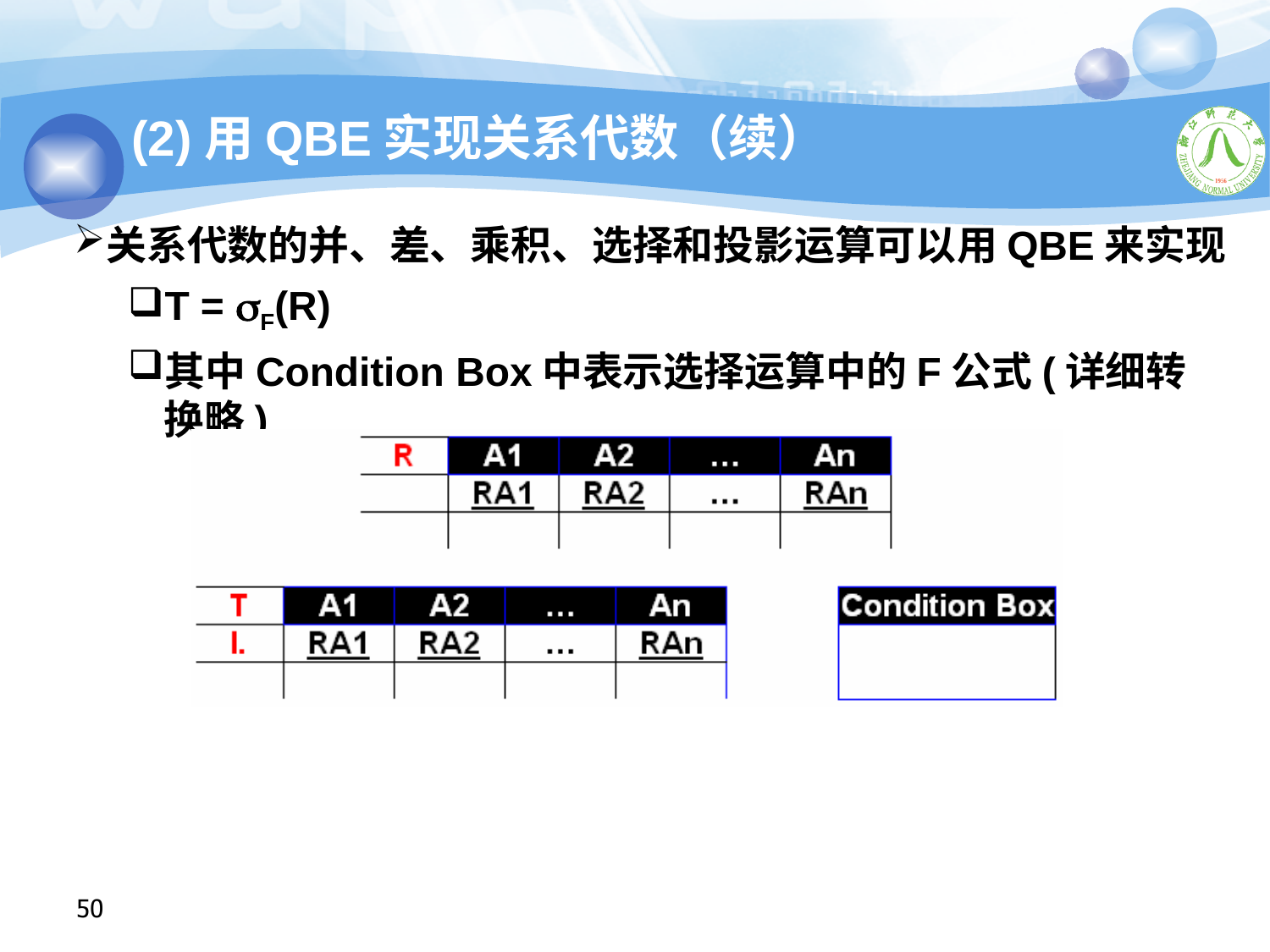

# (2)用QBE实现关系代数（续）
关系代数的并、差、乘积、选择和投影运算可以用QBE来实现
T = σF(R)
其中Condition Box中表示选择运算中的F公式(详细转换略)

50